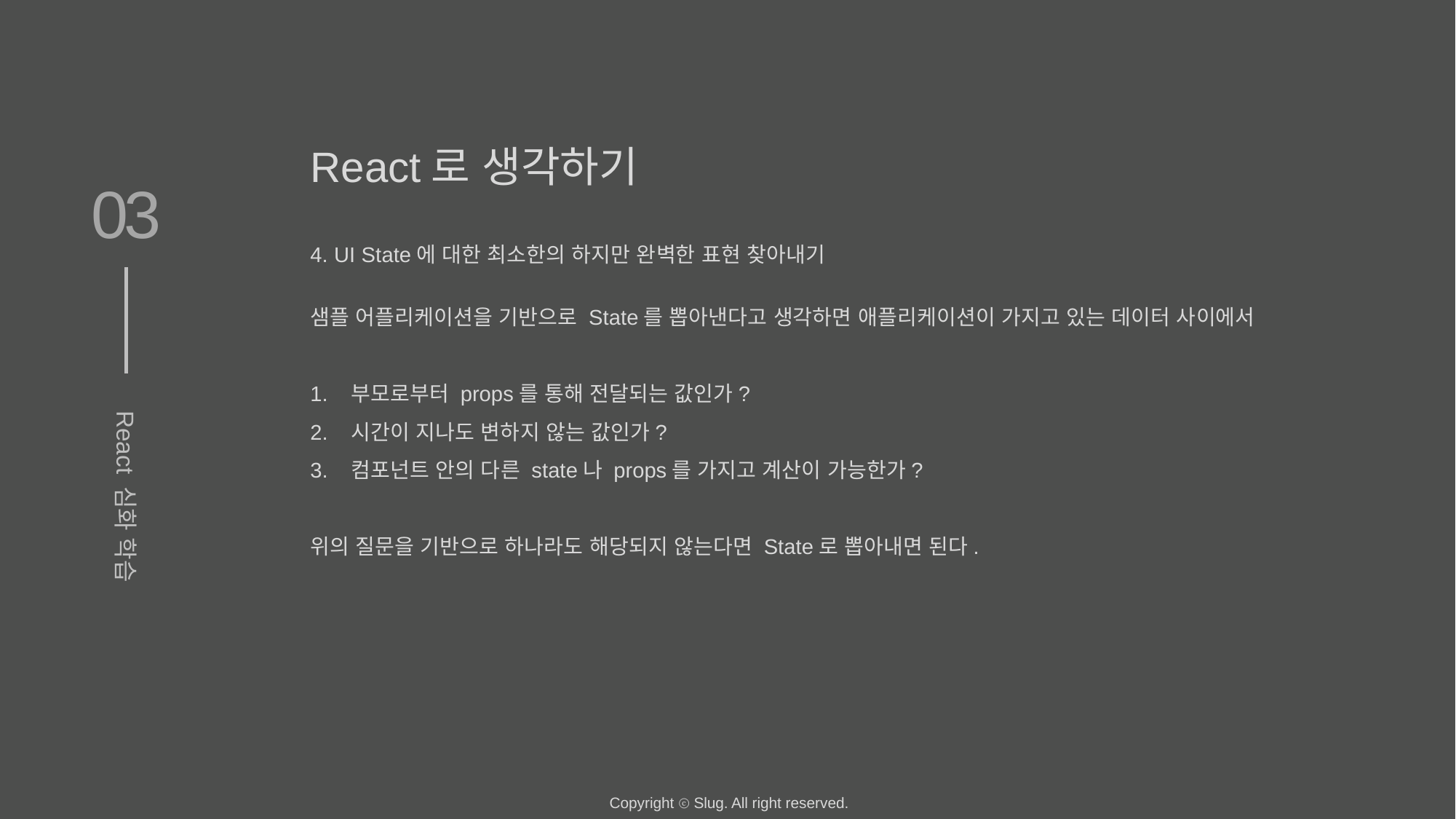

React로 생각하기
03
4. UI State에 대한 최소한의 하지만 완벽한 표현 찾아내기

샘플 어플리케이션을 기반으로 State를 뽑아낸다고 생각하면 애플리케이션이 가지고 있는 데이터 사이에서

부모로부터 props를 통해 전달되는 값인가?
시간이 지나도 변하지 않는 값인가?
컴포넌트 안의 다른 state나 props를 가지고 계산이 가능한가?

위의 질문을 기반으로 하나라도 해당되지 않는다면 State로 뽑아내면 된다.
React 심화 학습
Copyright ⓒ Slug. All right reserved.